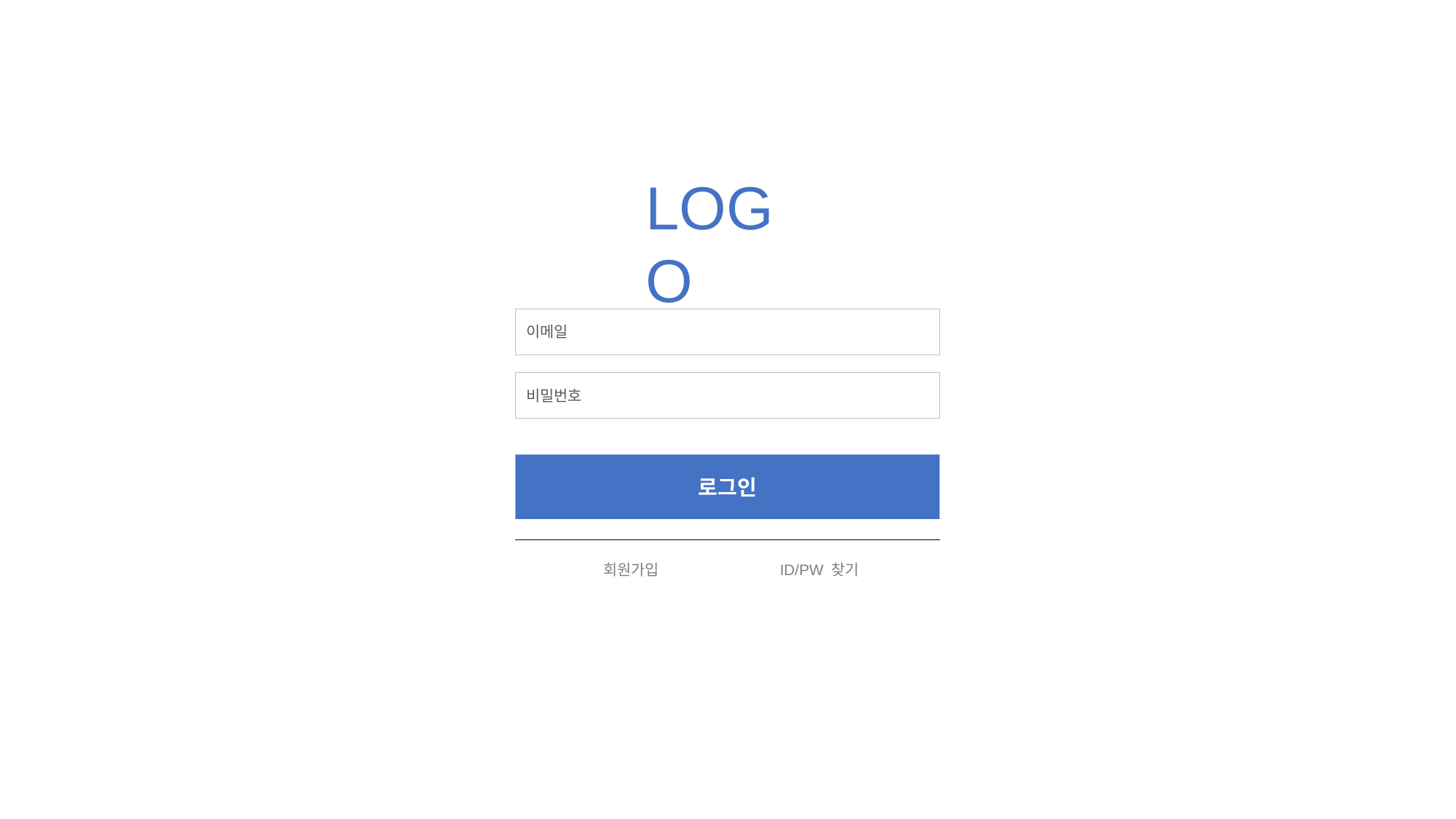

LOGO

이메일

비밀번호
로그인
회원가입
ID/PW 찾기